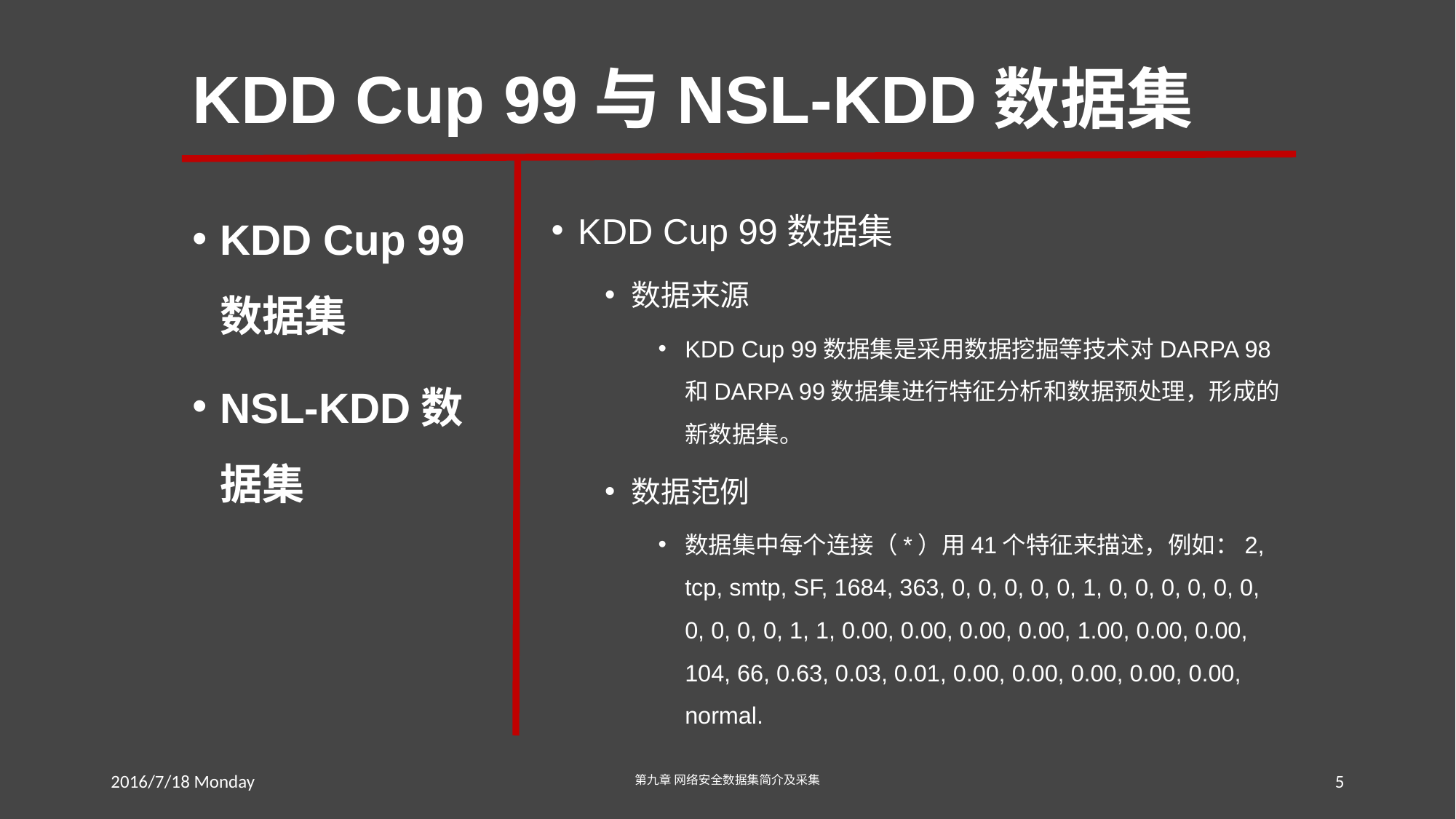

# KDD Cup 99与NSL-KDD数据集
KDD Cup 99数据集
NSL-KDD数据集
KDD Cup 99数据集
数据来源
KDD Cup 99数据集是采用数据挖掘等技术对DARPA 98和DARPA 99数据集进行特征分析和数据预处理，形成的新数据集。
数据范例
数据集中每个连接（*）用41个特征来描述，例如：2, tcp, smtp, SF, 1684, 363, 0, 0, 0, 0, 0, 1, 0, 0, 0, 0, 0, 0, 0, 0, 0, 0, 1, 1, 0.00, 0.00, 0.00, 0.00, 1.00, 0.00, 0.00, 104, 66, 0.63, 0.03, 0.01, 0.00, 0.00, 0.00, 0.00, 0.00, normal.

2016/7/18 Monday
第九章 网络安全数据集简介及采集
5